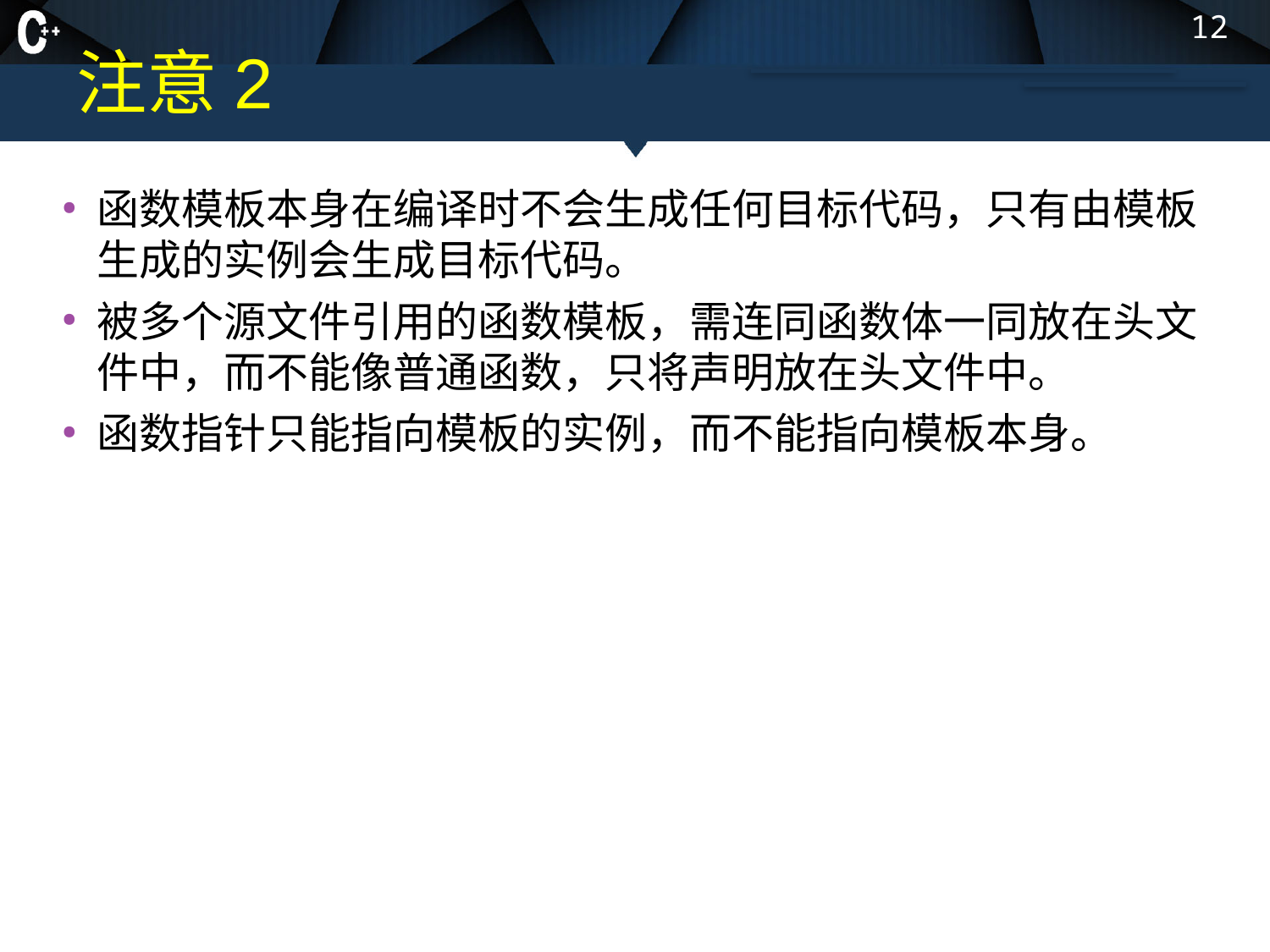

12
# 注意2
函数模板本身在编译时不会生成任何目标代码，只有由模板生成的实例会生成目标代码。
被多个源文件引用的函数模板，需连同函数体一同放在头文件中，而不能像普通函数，只将声明放在头文件中。
函数指针只能指向模板的实例，而不能指向模板本身。